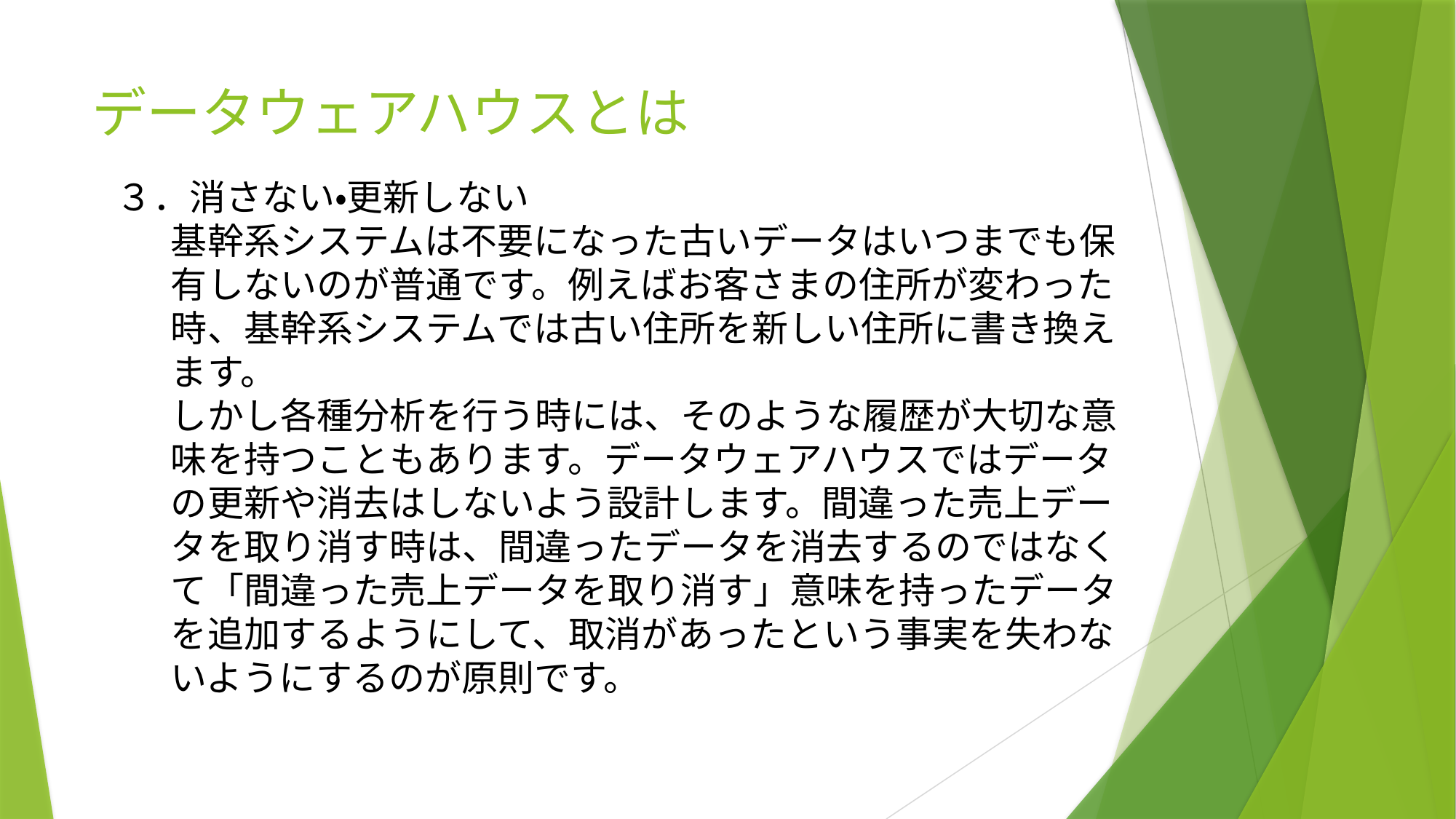

# データウェアハウスとは
３．消さない・更新しない
基幹系システムは不要になった古いデータはいつまでも保有しないのが普通です。例えばお客さまの住所が変わった時、基幹系システムでは古い住所を新しい住所に書き換えます。
しかし各種分析を行う時には、そのような履歴が大切な意味を持つこともあります。データウェアハウスではデータの更新や消去はしないよう設計します。間違った売上データを取り消す時は、間違ったデータを消去するのではなくて「間違った売上データを取り消す」意味を持ったデータを追加するようにして、取消があったという事実を失わないようにするのが原則です。